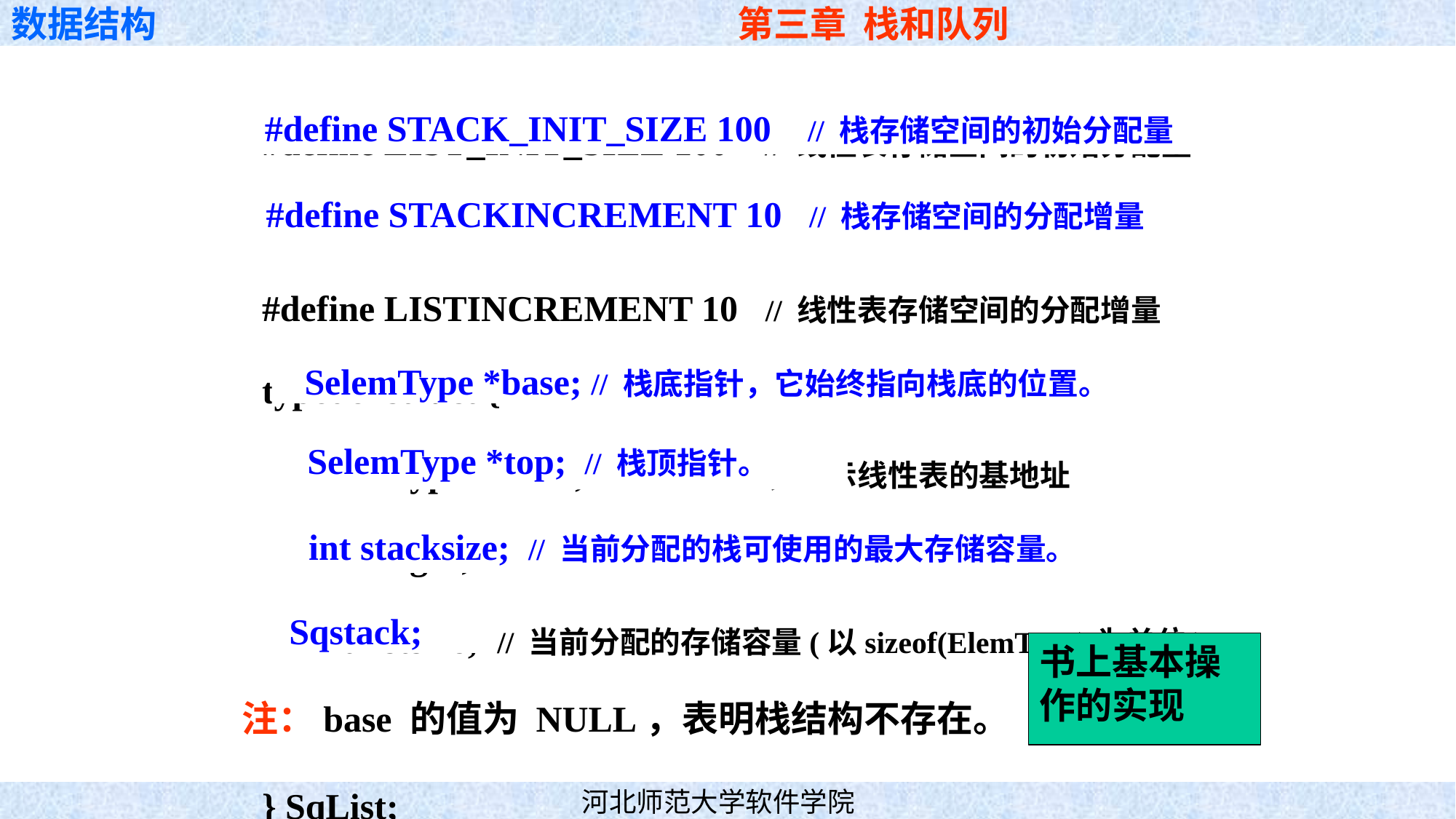

#define LIST_INIT_SIZE 100    // 线性表存储空间的初始分配量
#define LISTINCREMENT 10   // 线性表存储空间的分配增量
typedef struct {
     ElemType  *elem;   // 数组指针，指示线性表的基地址
     int length;   // 当前长度
     int listsize;  // 当前分配的存储容量(以sizeof(ElemType)为单位)
} SqList;
#define STACK_INIT_SIZE 100    // 栈存储空间的初始分配量
#define STACKINCREMENT 10   // 栈存储空间的分配增量
SelemType *base; // 栈底指针，它始终指向栈底的位置。
SelemType *top;  // 栈顶指针。
int stacksize;  // 当前分配的栈可使用的最大存储容量。
Sqstack;
书上基本操作的实现
注：base 的值为 NULL，表明栈结构不存在。